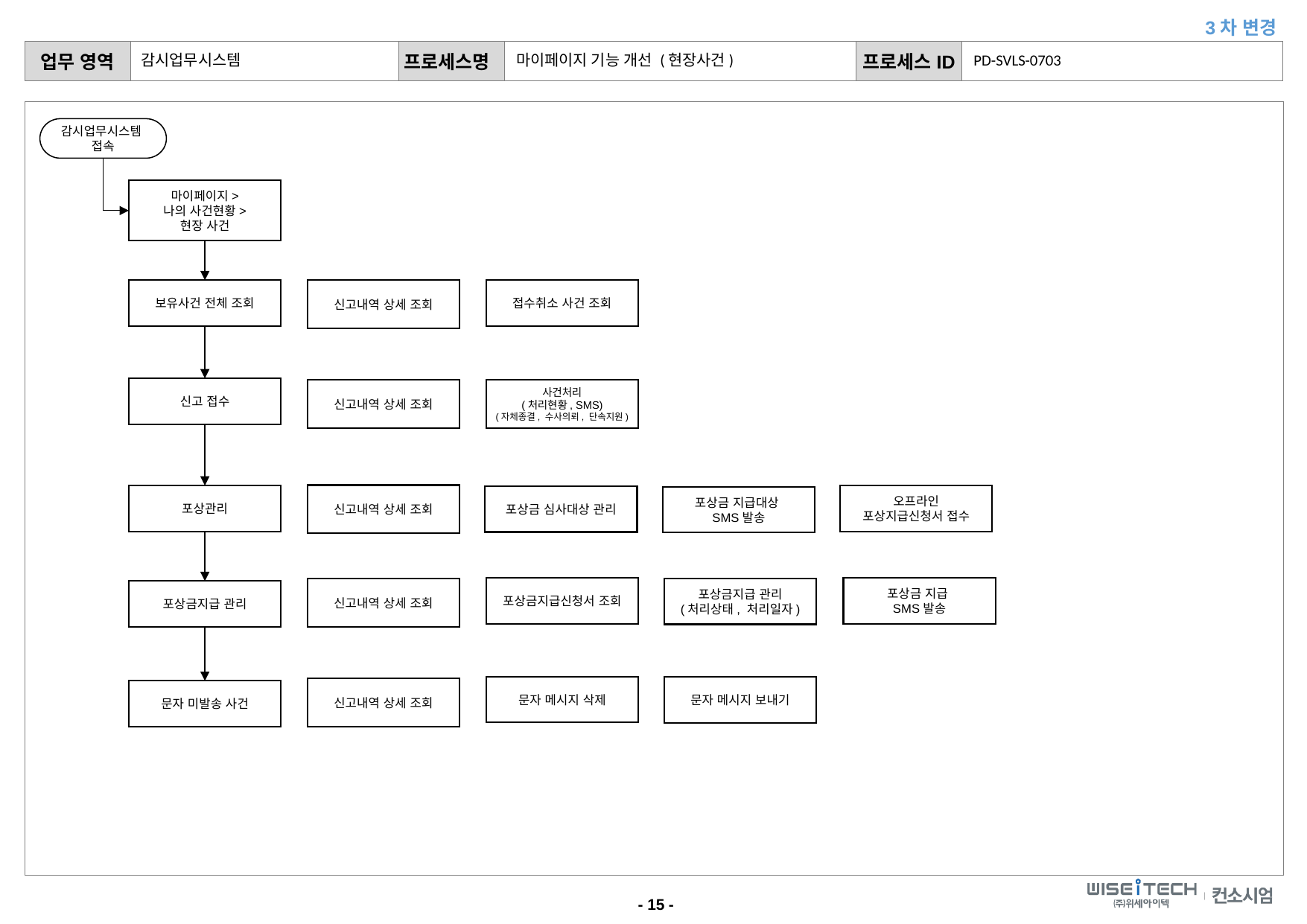

3차 변경
PD-SVLS-0703
감시업무시스템
마이페이지 기능 개선 (현장사건)
감시업무시스템
접속
마이페이지>
나의 사건현황>
현장 사건
보유사건 전체 조회
신고내역 상세 조회
접수취소 사건 조회
신고 접수
신고내역 상세 조회
사건처리
(처리현황, SMS)
(자체종결, 수사의뢰, 단속지원)
신고내역 상세 조회
포상관리
오프라인
포상지급신청서 접수
포상금 심사대상 관리
포상금 지급대상
SMS발송
포상금지급신청서 조회
포상금 지급
SMS발송
포상금지급 관리
(처리상태, 처리일자)
신고내역 상세 조회
포상금지급 관리
문자 메시지 삭제
문자 메시지 보내기
신고내역 상세 조회
문자 미발송 사건